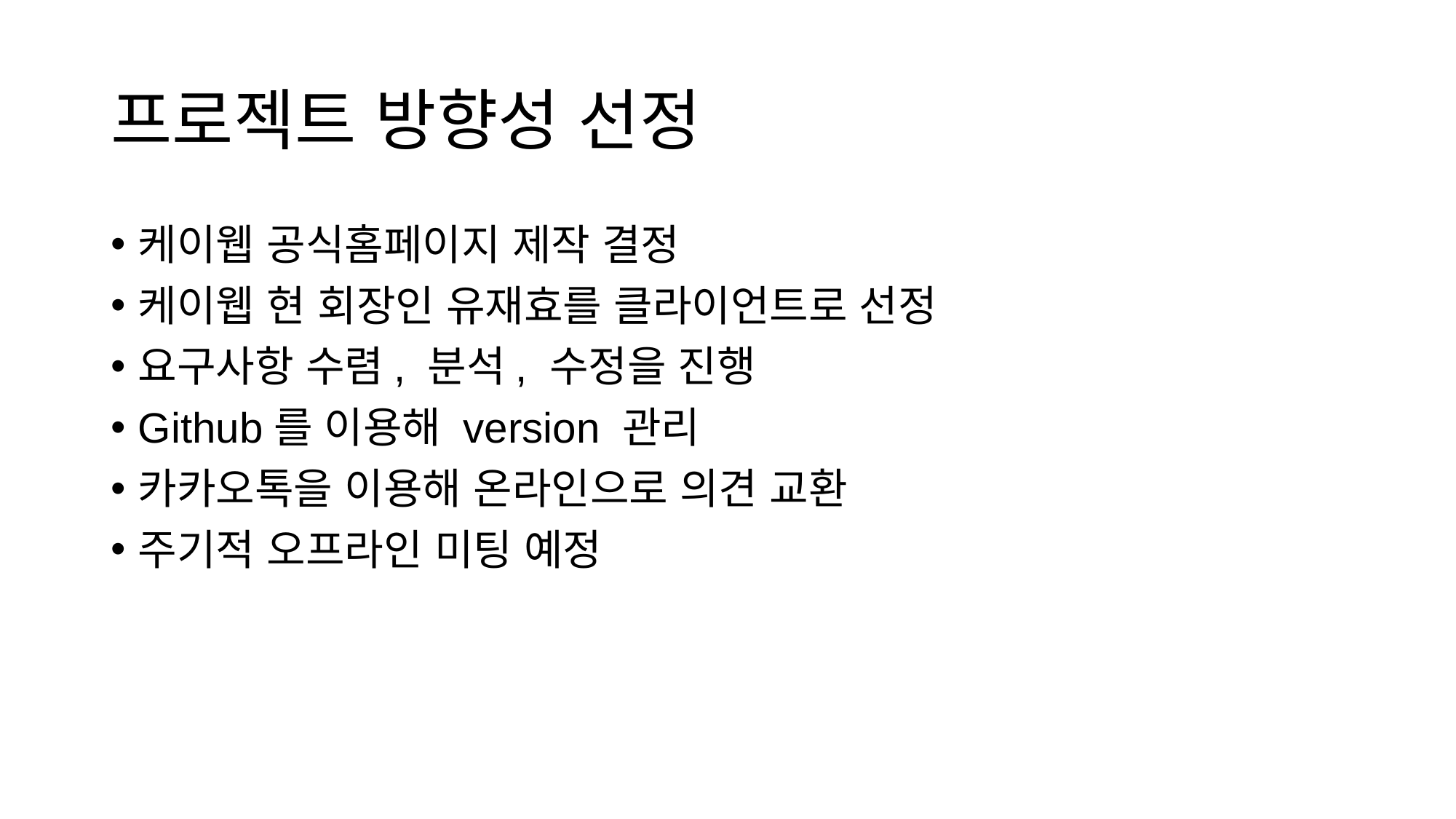

# 프로젝트 방향성 선정
케이웹 공식홈페이지 제작 결정
케이웹 현 회장인 유재효를 클라이언트로 선정
요구사항 수렴, 분석, 수정을 진행
Github를 이용해 version 관리
카카오톡을 이용해 온라인으로 의견 교환
주기적 오프라인 미팅 예정